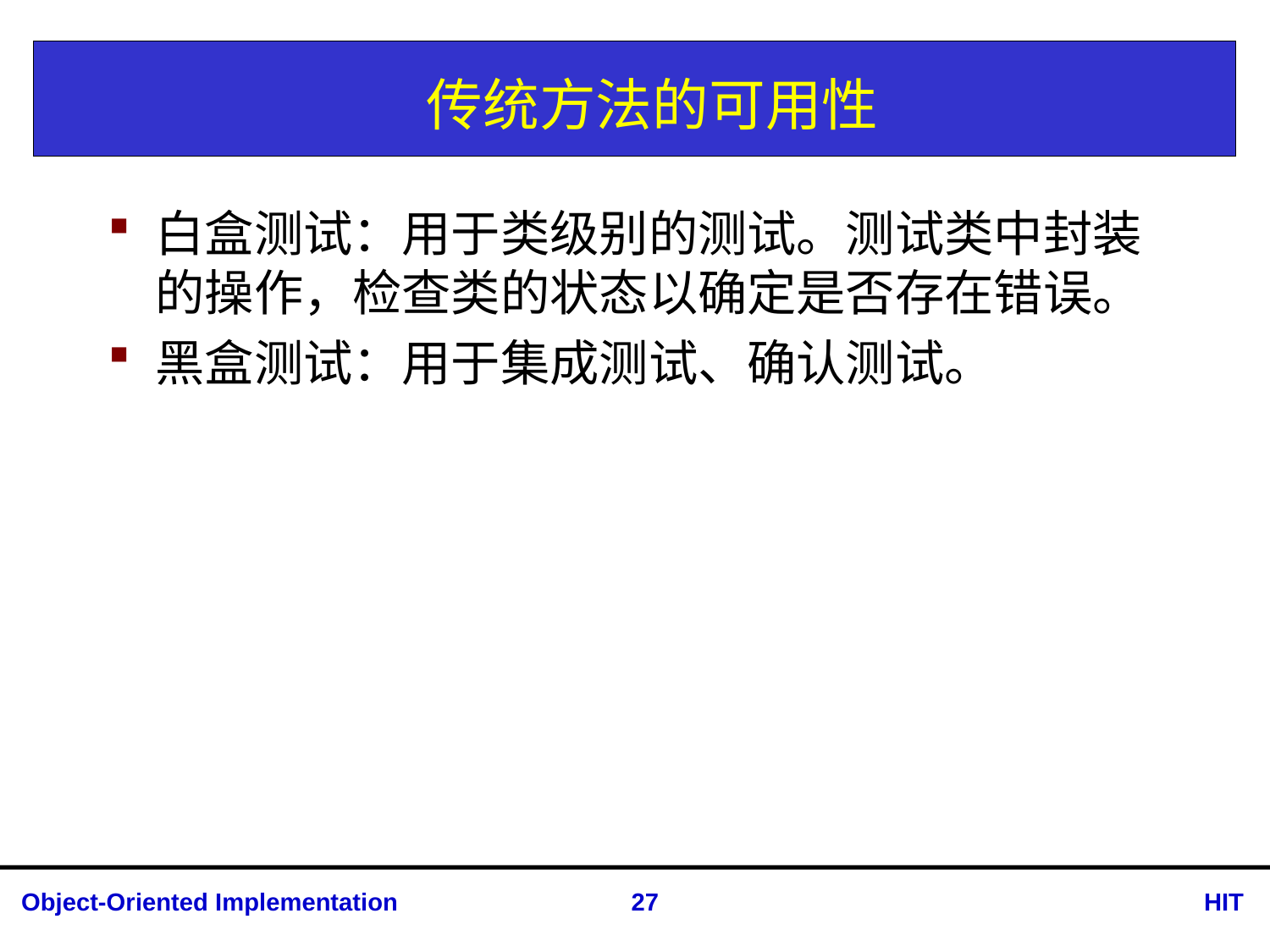

# 传统方法的可用性
白盒测试：用于类级别的测试。测试类中封装的操作，检查类的状态以确定是否存在错误。
黑盒测试：用于集成测试、确认测试。